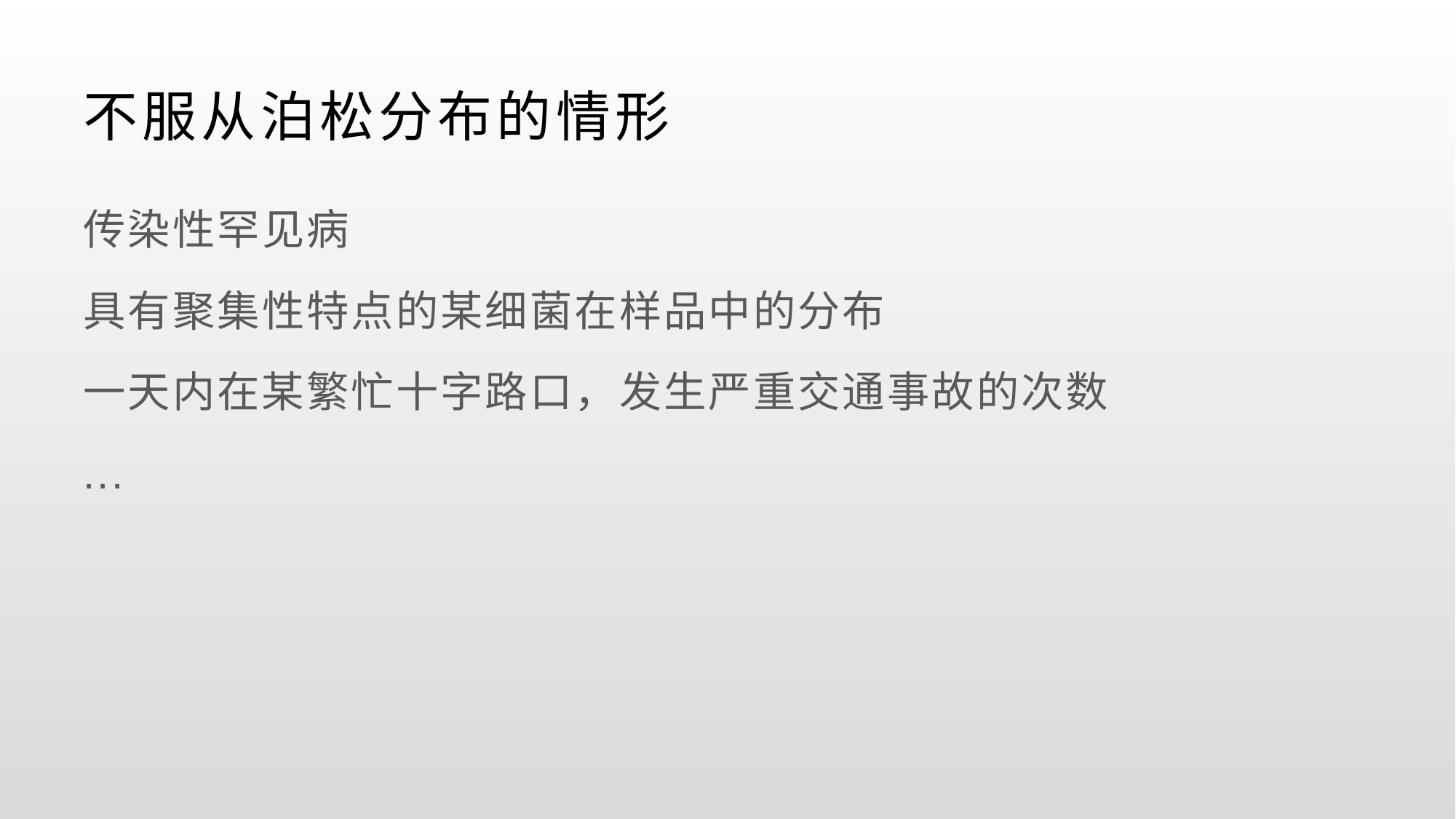

# 不服从泊松分布的情形
传染性罕见病
具有聚集性特点的某细菌在样品中的分布
一天内在某繁忙十字路口，发生严重交通事故的次数
...